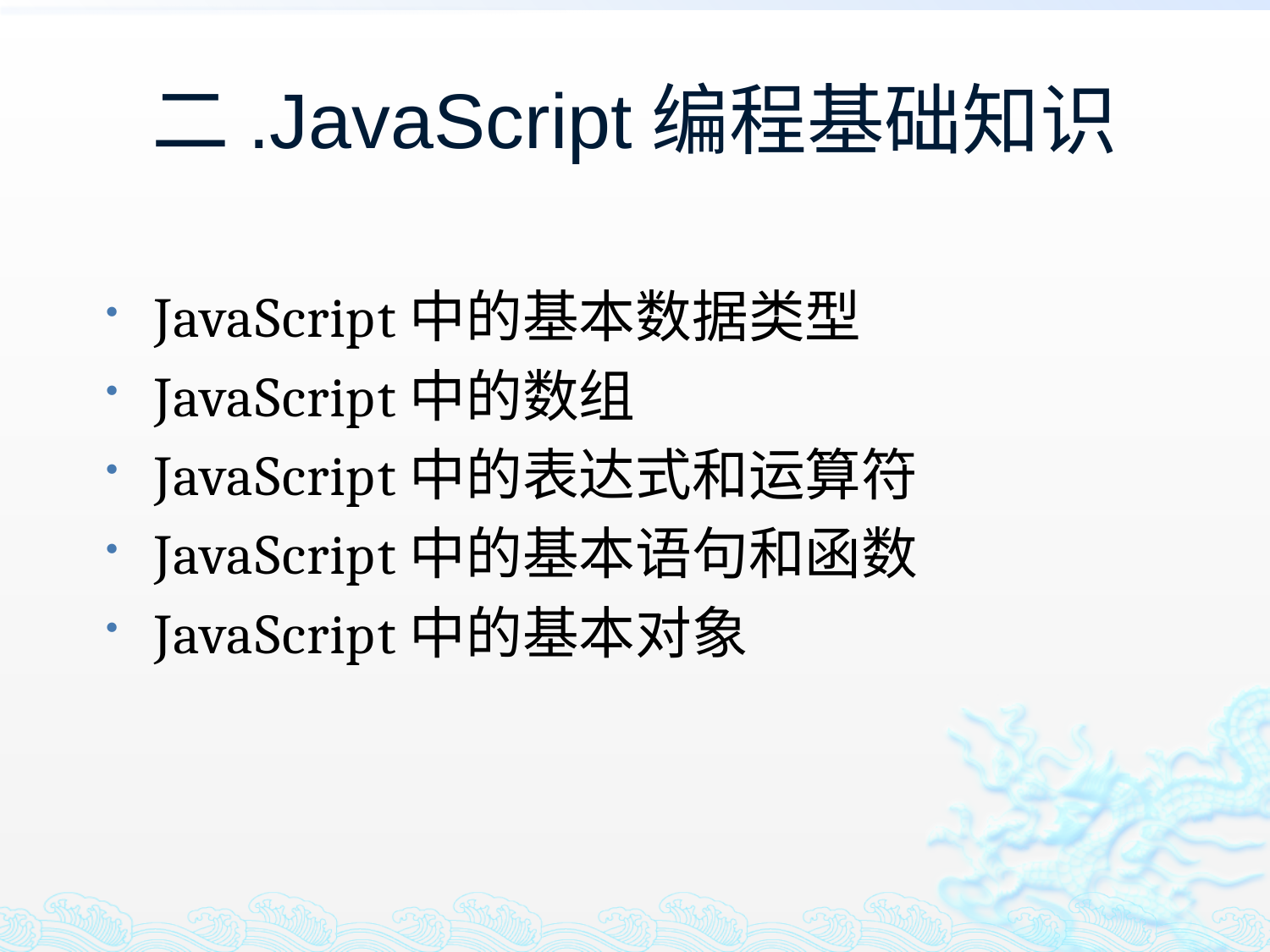

# 二.JavaScript编程基础知识
JavaScript中的基本数据类型
JavaScript中的数组
JavaScript中的表达式和运算符
JavaScript中的基本语句和函数
JavaScript中的基本对象